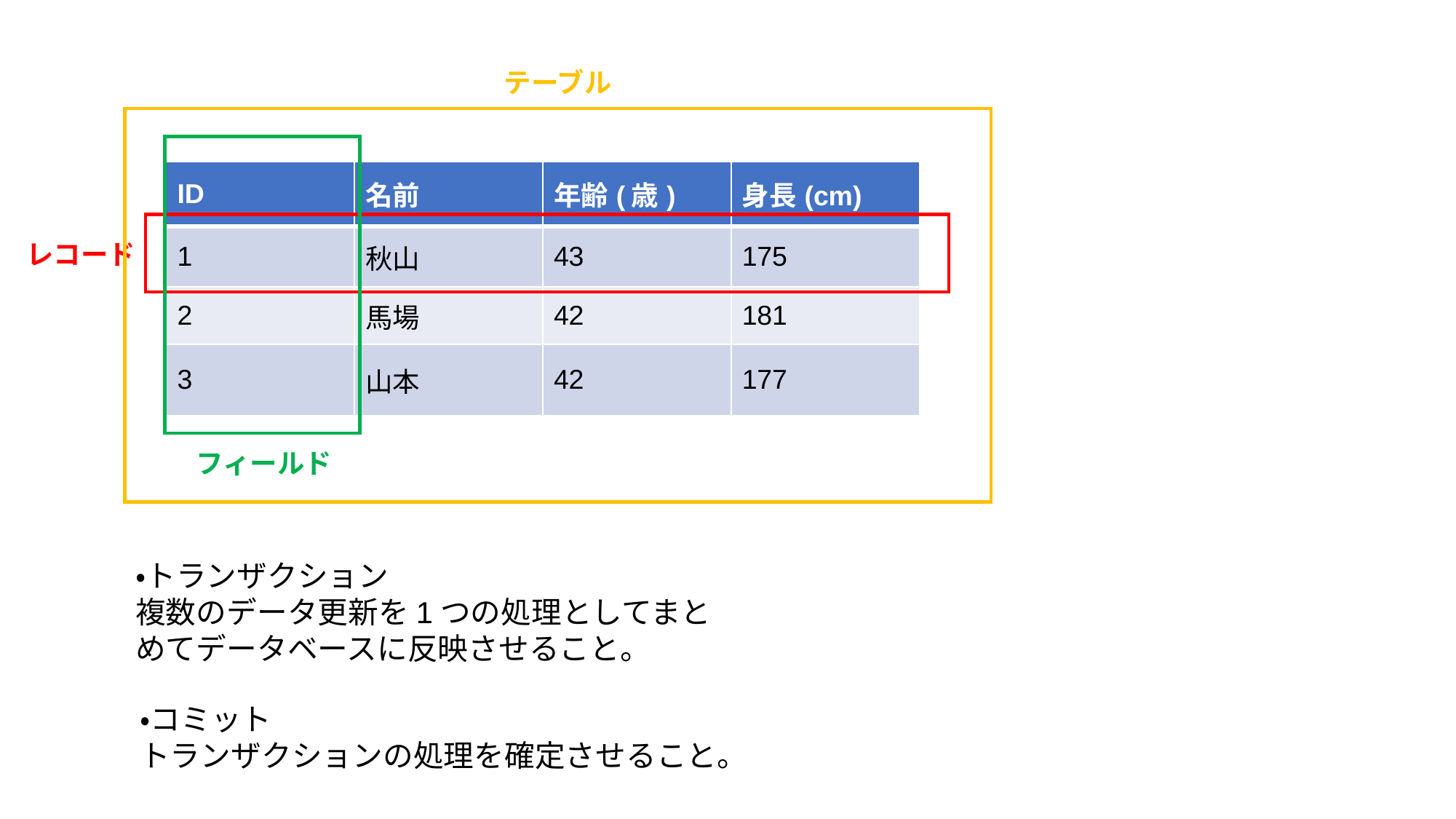

テーブル

| ID | 名前 | 年齢(歳) | 身長(cm) |
| --- | --- | --- | --- |
| 1 | 秋山 | 43 | 175 |
| 2 | 馬場 | 42 | 181 |
| 3 | 山本 | 42 | 177 |

レコード
フィールド
・トランザクション
複数のデータ更新を1つの処理としてまと　めてデータベースに反映させること。
・コミット
トランザクションの処理を確定させること。